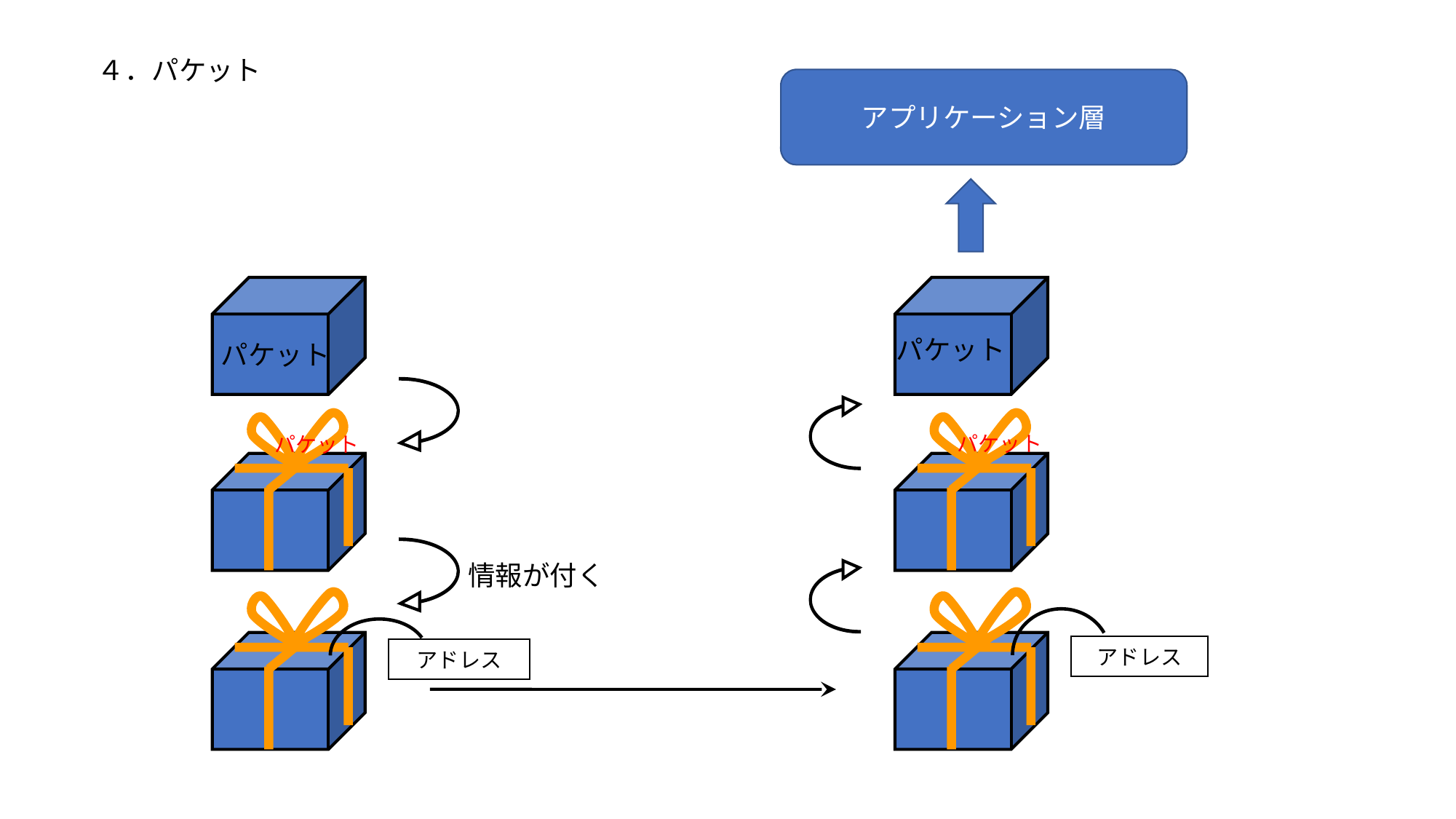

４．パケット
アプリケーション層

アドレス
アドレス

パケット
パケット
パケット
パケット
情報が付く